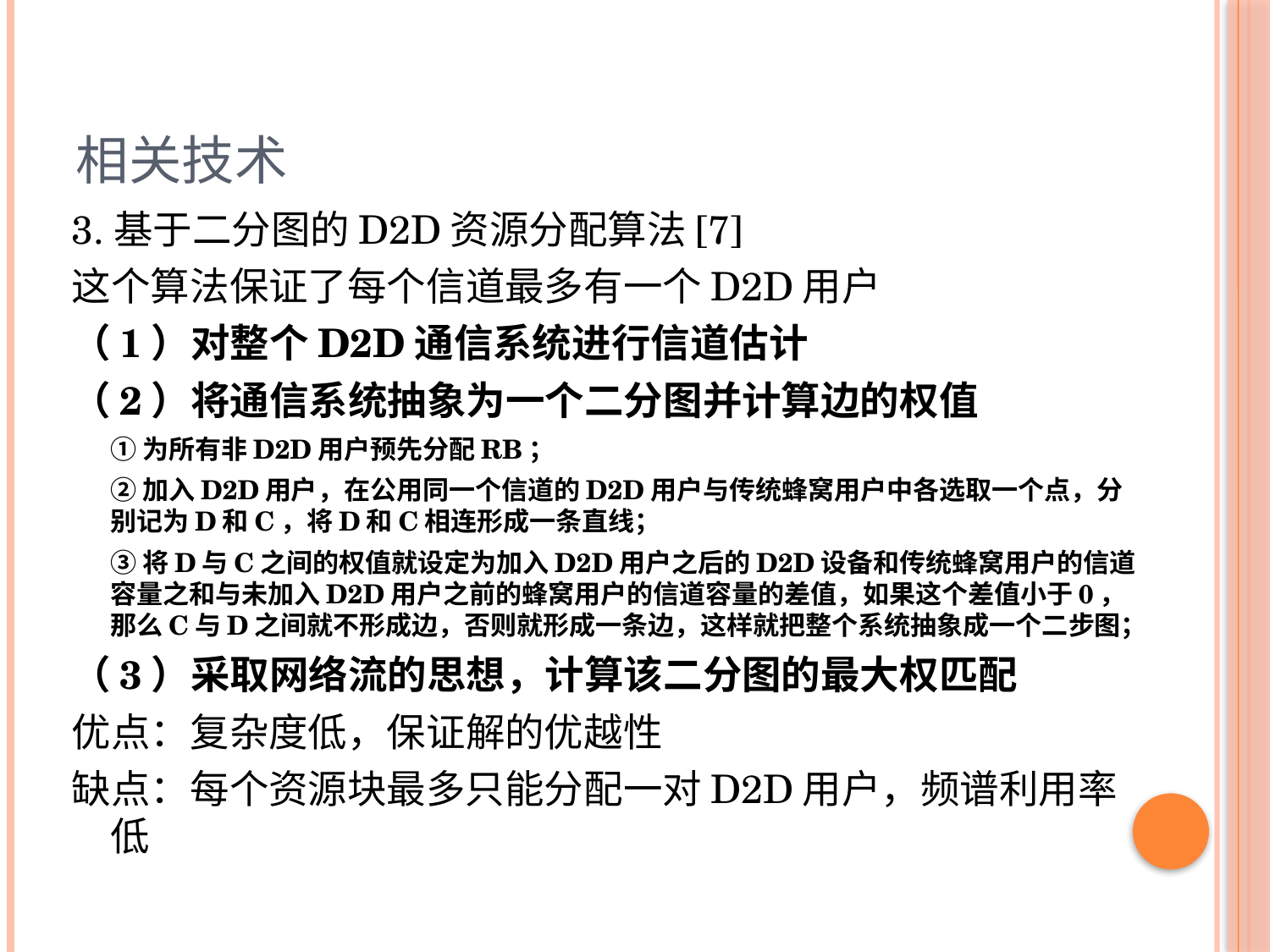

# 相关技术
3.基于二分图的D2D资源分配算法[7]
这个算法保证了每个信道最多有一个D2D用户
（1）对整个D2D通信系统进行信道估计
（2）将通信系统抽象为一个二分图并计算边的权值
	①为所有非D2D用户预先分配RB；
	②加入D2D用户，在公用同一个信道的D2D用户与传统蜂窝用户中各选取一个点，分别记为D和C，将D和C相连形成一条直线；
	③将D与C之间的权值就设定为加入D2D用户之后的D2D设备和传统蜂窝用户的信道容量之和与未加入D2D用户之前的蜂窝用户的信道容量的差值，如果这个差值小于0，那么C与D之间就不形成边，否则就形成一条边，这样就把整个系统抽象成一个二步图；
（3）采取网络流的思想，计算该二分图的最大权匹配
优点：复杂度低，保证解的优越性
缺点：每个资源块最多只能分配一对D2D用户，频谱利用率低